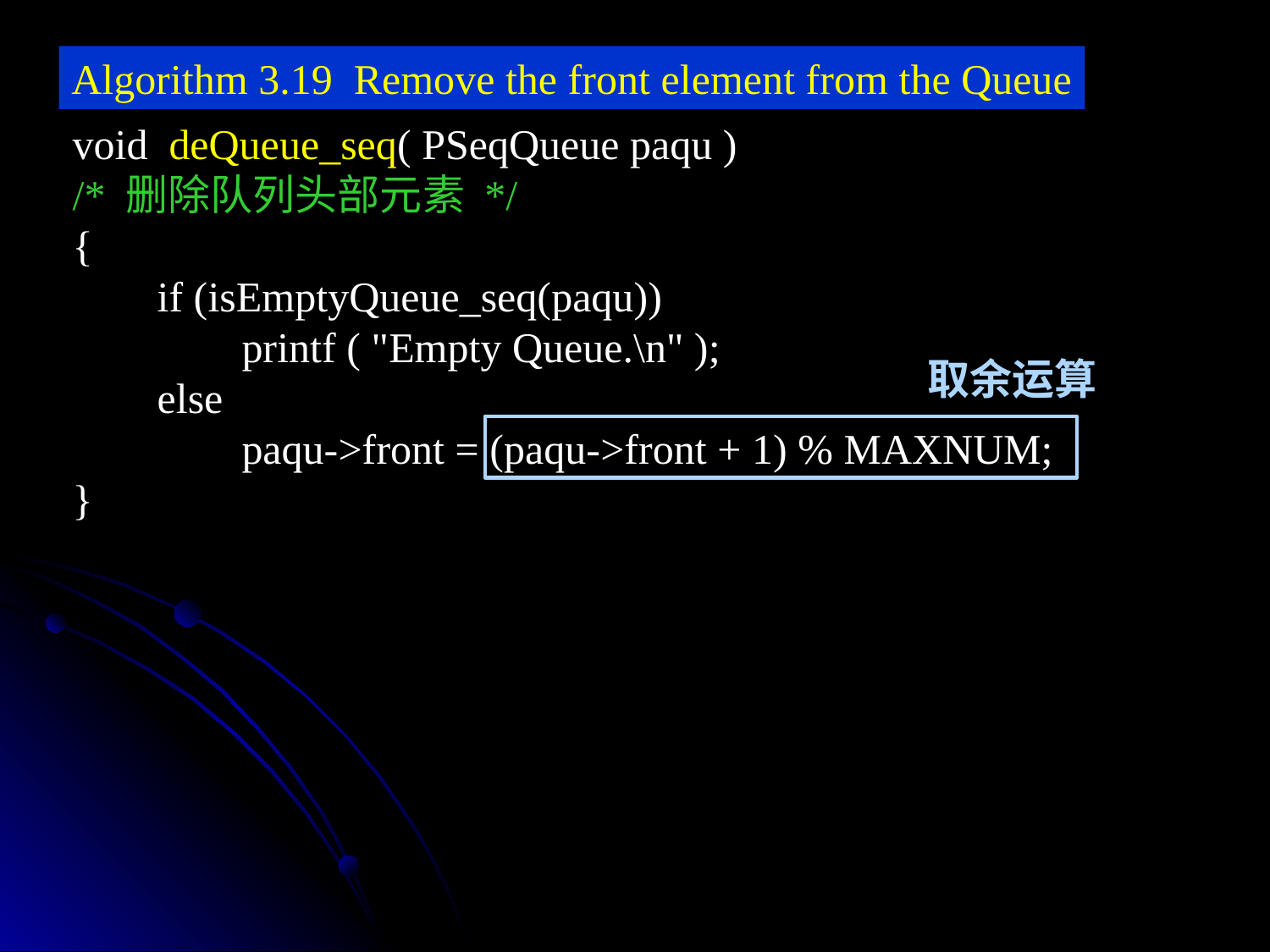

Algorithm 3.19  Remove the front element from the Queue
void  deQueue_seq( PSeqQueue paqu )
/* 删除队列头部元素 */
{
        if (isEmptyQueue_seq(paqu))
                printf ( "Empty Queue.\n" );
        else
                paqu->front = (paqu->front + 1) % MAXNUM;
}
取余运算